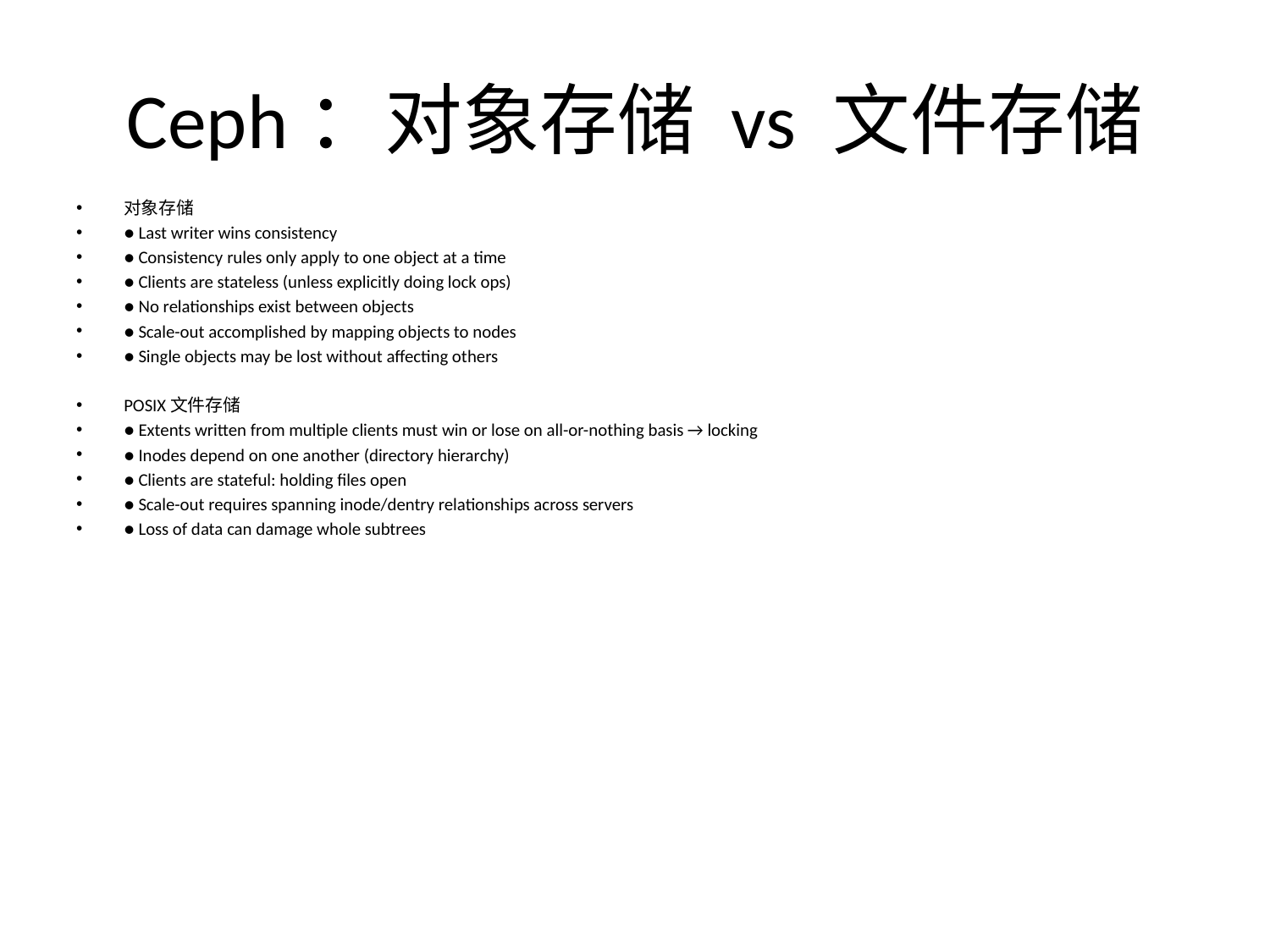

# Ceph：对象存储 vs 文件存储
对象存储
● Last writer wins consistency
● Consistency rules only apply to one object at a time
● Clients are stateless (unless explicitly doing lock ops)
● No relationships exist between objects
● Scale-out accomplished by mapping objects to nodes
● Single objects may be lost without affecting others

POSIX文件存储
● Extents written from multiple clients must win or lose on all-or-nothing basis → locking
● Inodes depend on one another (directory hierarchy)
● Clients are stateful: holding files open
● Scale-out requires spanning inode/dentry relationships across servers
● Loss of data can damage whole subtrees